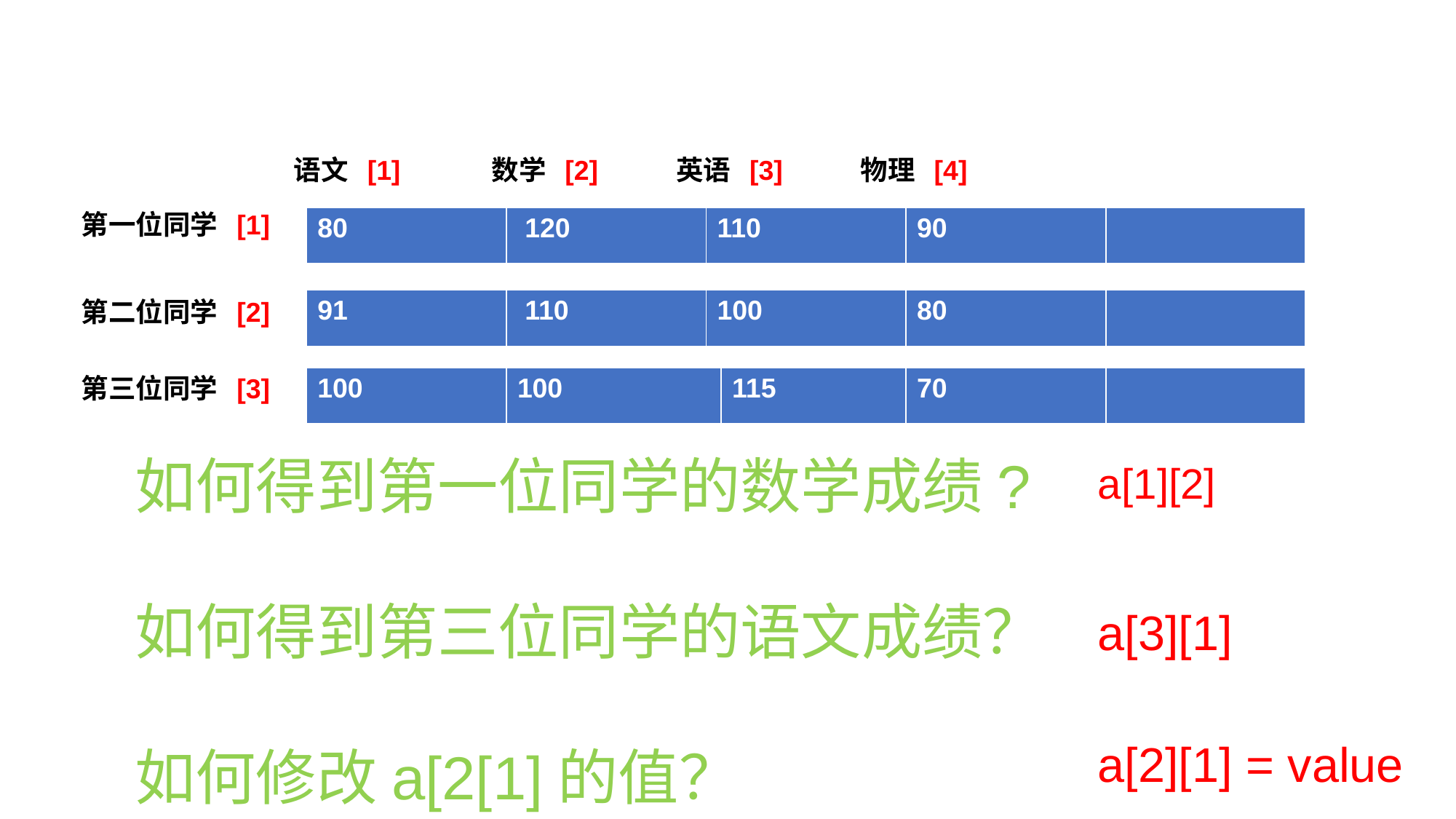

语文  [1]
数学  [2]

英语  [3]

物理  [4]
第一位同学  [1]
| 80 | 120 | 110 | 90 |  |
| --- | --- | --- | --- | --- |
第二位同学  [2]

| 91 | 110 | 100 | 80 |  |
| --- | --- | --- | --- | --- |
第三位同学  [3]

| 100 | 100 | 115 | 70 |  |
| --- | --- | --- | --- | --- |
如何得到第一位同学的数学成绩?

如何得到第三位同学的语文成绩？

如何修改a[2[1]的值？
a[1][2]
a[3][1]
a[2][1] = value